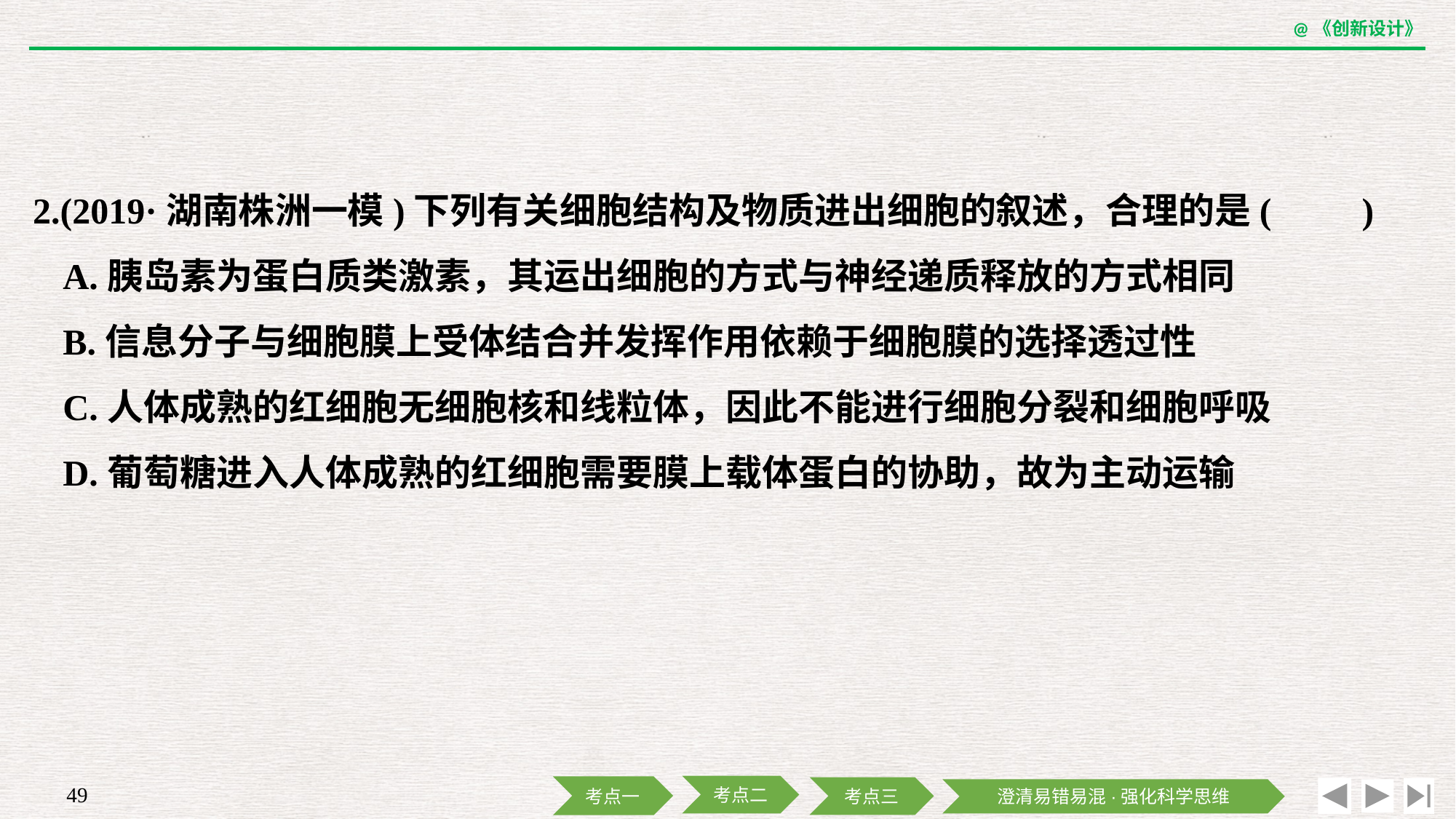

2.(2019·湖南株洲一模)下列有关细胞结构及物质进出细胞的叙述，合理的是(　　)
	A.胰岛素为蛋白质类激素，其运出细胞的方式与神经递质释放的方式相同
	B.信息分子与细胞膜上受体结合并发挥作用依赖于细胞膜的选择透过性
	C.人体成熟的红细胞无细胞核和线粒体，因此不能进行细胞分裂和细胞呼吸
	D.葡萄糖进入人体成熟的红细胞需要膜上载体蛋白的协助，故为主动运输